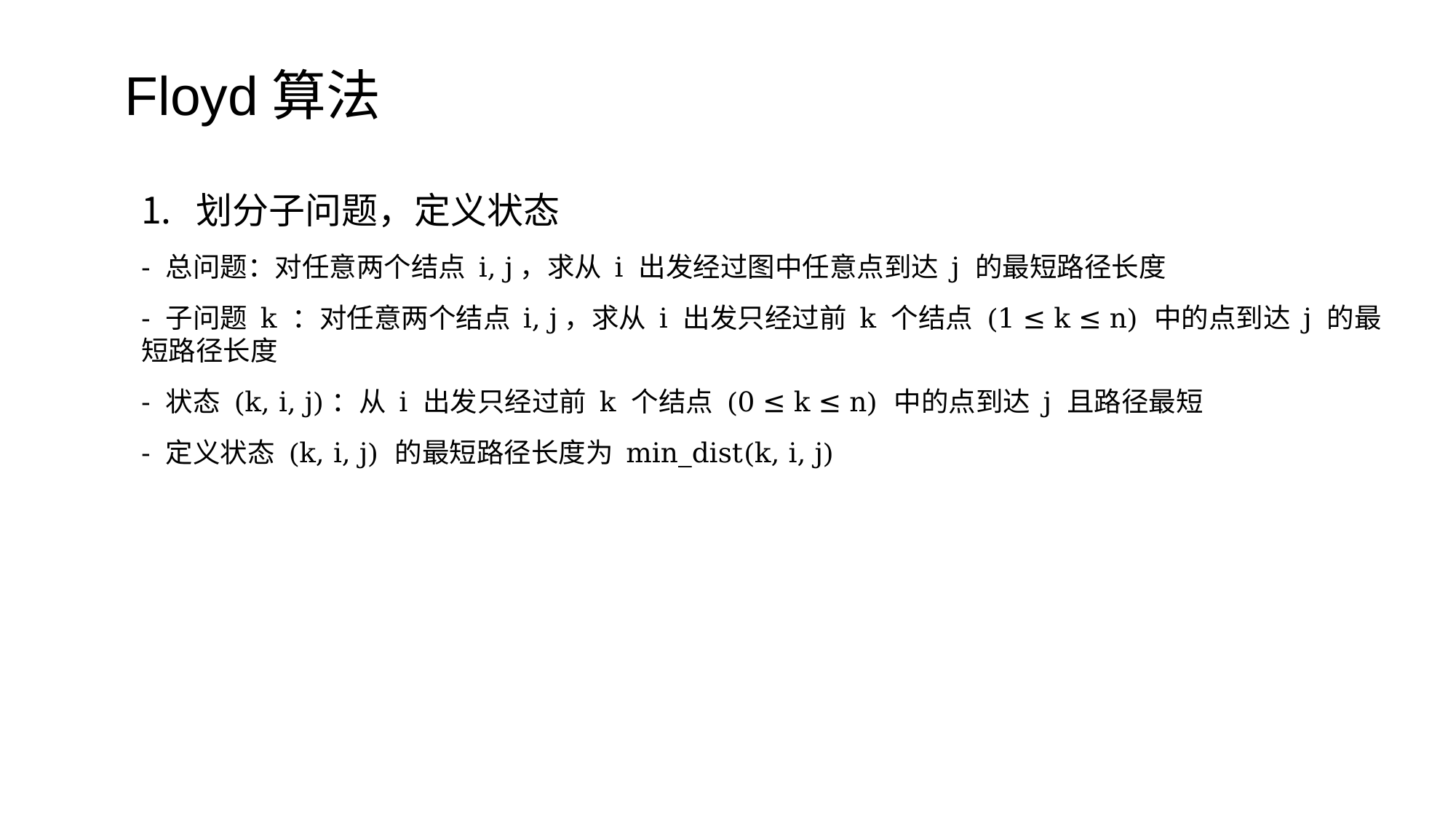

Floyd算法
划分子问题，定义状态
- 总问题：对任意两个结点 i, j，求从 i 出发经过图中任意点到达 j 的最短路径长度
- 子问题 k ：对任意两个结点 i, j，求从 i 出发只经过前 k 个结点 (1 ≤ k ≤ n) 中的点到达 j 的最短路径长度
- 状态 (k, i, j)：从 i 出发只经过前 k 个结点 (0 ≤ k ≤ n) 中的点到达 j 且路径最短
- 定义状态 (k, i, j) 的最短路径长度为 min_dist(k, i, j)